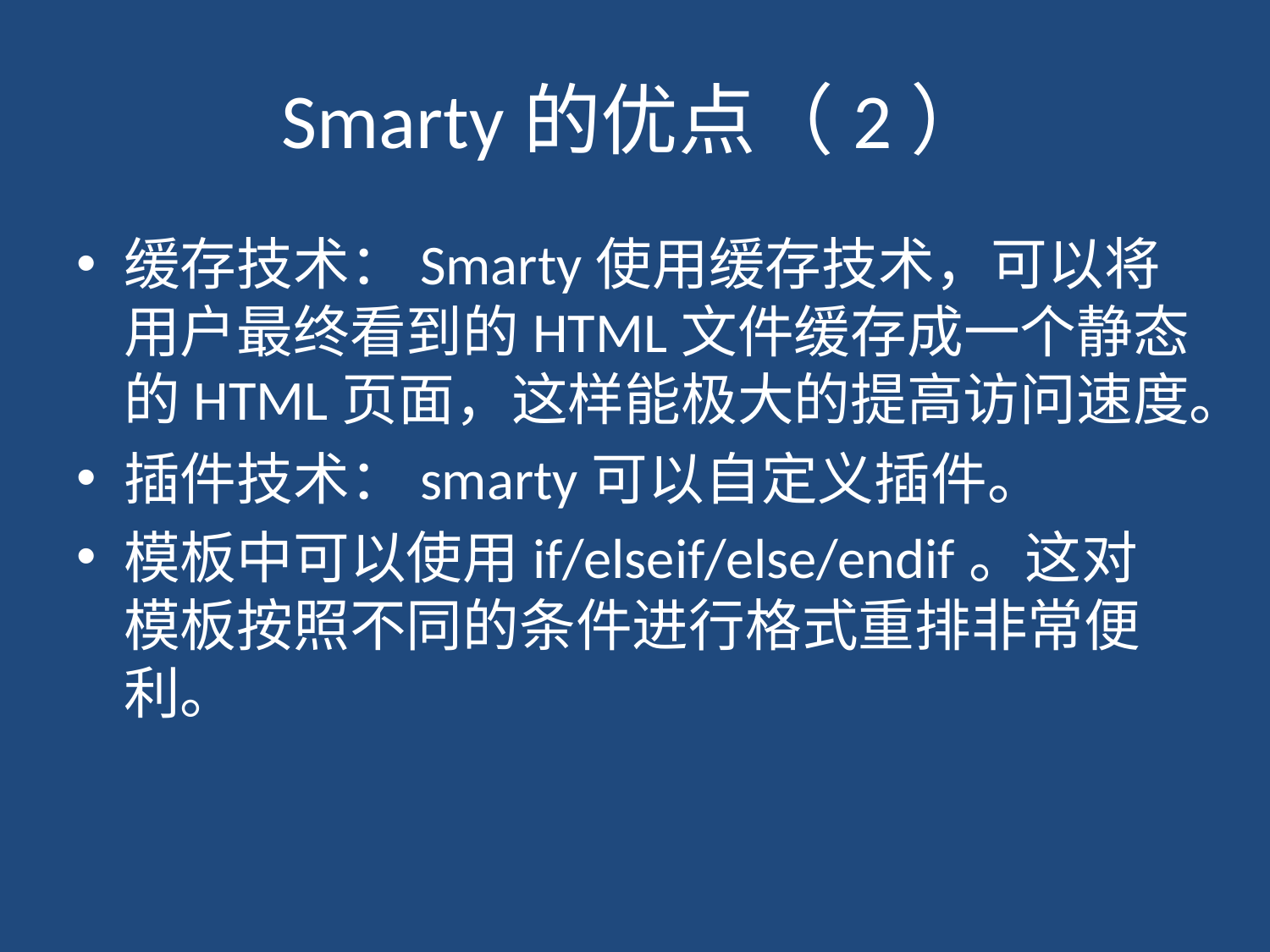

# Smarty的优点（2）
缓存技术：Smarty使用缓存技术，可以将用户最终看到的HTML文件缓存成一个静态的HTML页面，这样能极大的提高访问速度。
插件技术：smarty可以自定义插件。
模板中可以使用if/elseif/else/endif。这对模板按照不同的条件进行格式重排非常便利。